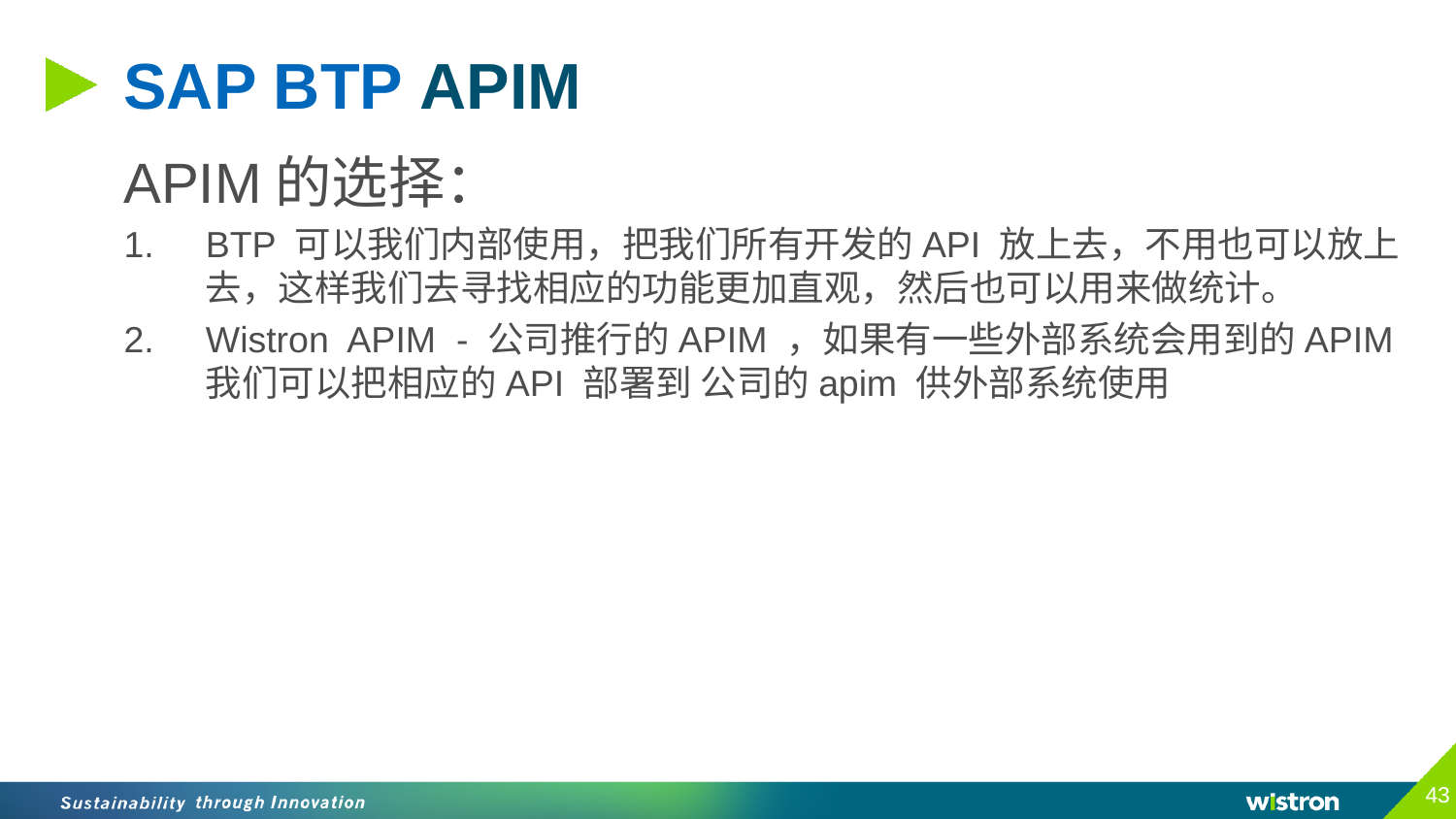

# SAP BTP APIM
APIM的选择：
BTP 可以我们内部使用，把我们所有开发的API 放上去，不用也可以放上去，这样我们去寻找相应的功能更加直观，然后也可以用来做统计。
Wistron  APIM  - 公司推行的APIM ，如果有一些外部系统会用到的APIM我们可以把相应的API 部署到 公司的apim 供外部系统使用

43